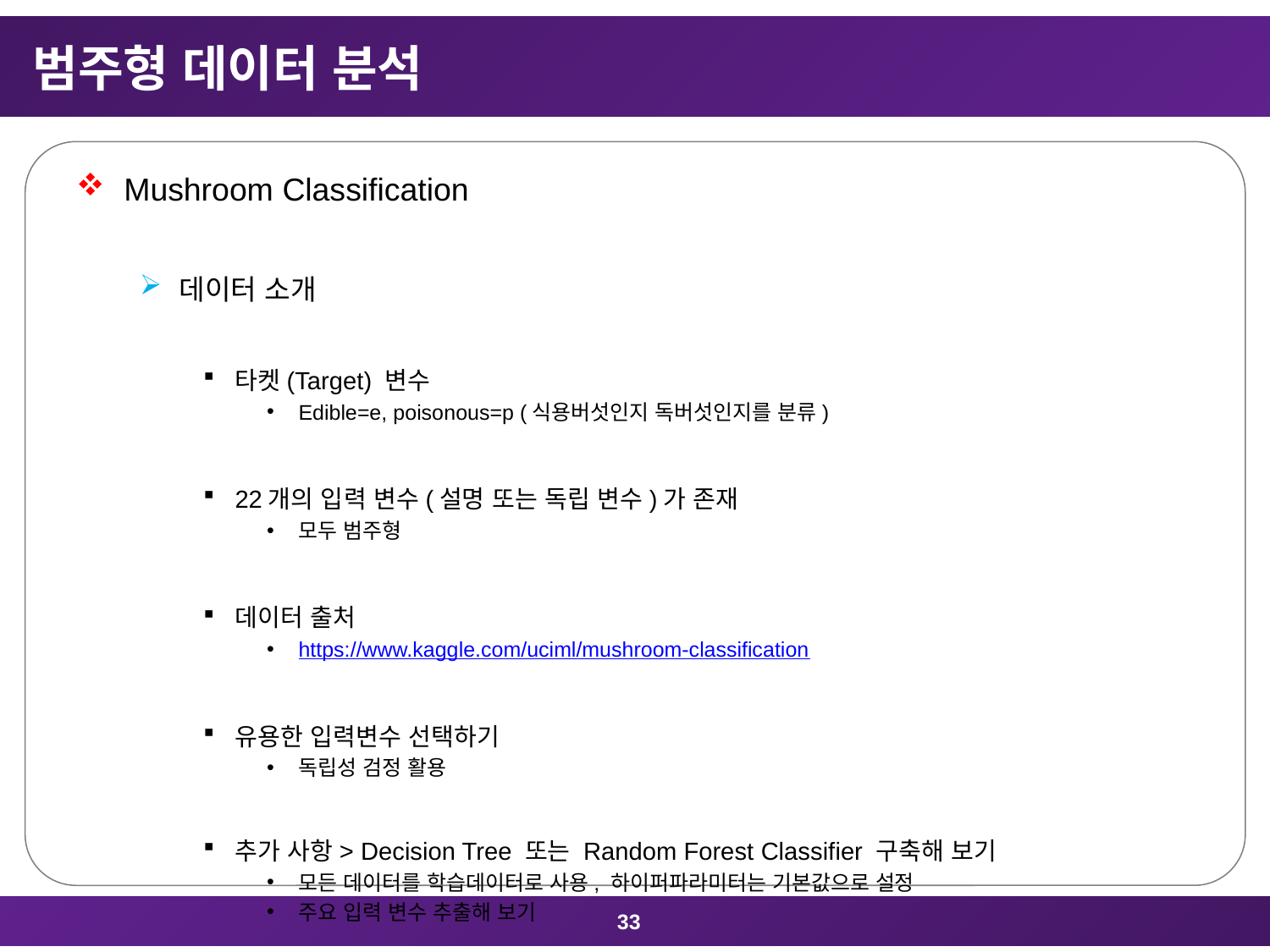

# 범주형 데이터 분석
Mushroom Classification

데이터 소개

타켓(Target) 변수
Edible=e, poisonous=p (식용버섯인지 독버섯인지를 분류)

22개의 입력 변수(설명 또는 독립 변수)가 존재
모두 범주형

데이터 출처
https://www.kaggle.com/uciml/mushroom-classification

유용한 입력변수 선택하기
독립성 검정 활용

추가 사항> Decision Tree 또는 Random Forest Classifier 구축해 보기
모든 데이터를 학습데이터로 사용, 하이퍼파라미터는 기본값으로 설정
주요 입력 변수 추출해 보기
33